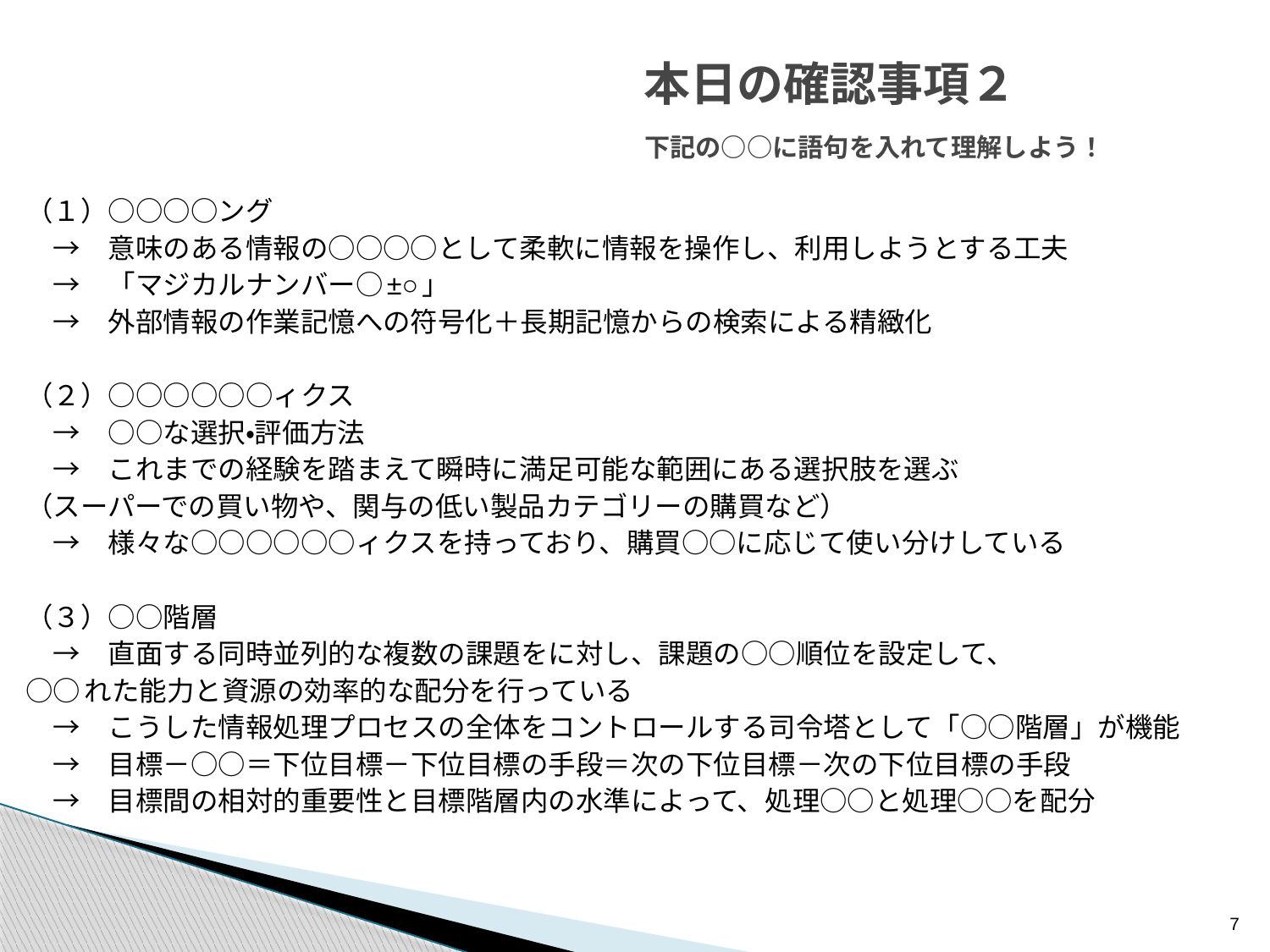

# 本日の確認事項２ 　　　　　　　　　　　　　下記の○○に語句を入れて理解しよう！

（１）○○○○ング
　→　意味のある情報の○○○○として柔軟に情報を操作し、利用しようとする工夫
　→　「マジカルナンバー○±○」
　→　外部情報の作業記憶への符号化＋長期記憶からの検索による精緻化

（２）○○○○○○ィクス
　→　○○な選択・評価方法
　→　これまでの経験を踏まえて瞬時に満足可能な範囲にある選択肢を選ぶ
	（スーパーでの買い物や、関与の低い製品カテゴリーの購買など）
　→　様々な○○○○○○ィクスを持っており、購買○○に応じて使い分けしている

（３）○○階層
　→　直面する同時並列的な複数の課題をに対し、課題の○○順位を設定して、
	○○れた能力と資源の効率的な配分を行っている
　→　こうした情報処理プロセスの全体をコントロールする司令塔として「○○階層」が機能
　→　目標－○○＝下位目標－下位目標の手段＝次の下位目標－次の下位目標の手段
　→　目標間の相対的重要性と目標階層内の水準によって、処理○○と処理○○を配分

7